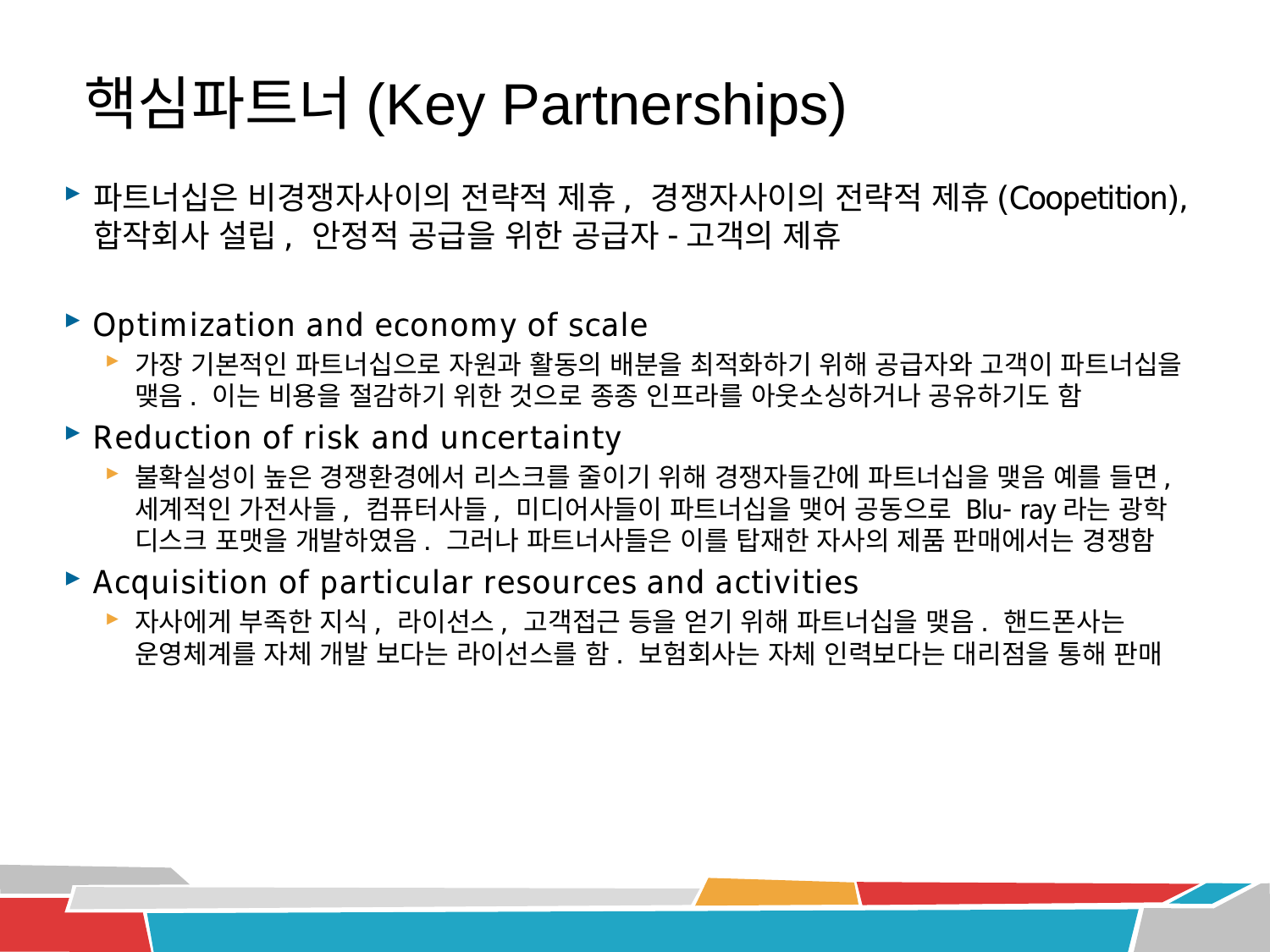

# 핵심파트너(Key Partnerships)
파트너십은 비경쟁자사이의 전략적 제휴, 경쟁자사이의 전략적 제휴(Coopetition), 합작회사 설립, 안정적 공급을 위한 공급자-고객의 제휴

Optimization and economy of scale
가장 기본적인 파트너십으로 자원과 활동의 배분을 최적화하기 위해 공급자와 고객이 파트너십을 맺음. 이는 비용을 절감하기 위한 것으로 종종 인프라를 아웃소싱하거나 공유하기도 함
Reduction of risk and uncertainty
불확실성이 높은 경쟁환경에서 리스크를 줄이기 위해 경쟁자들간에 파트너십을 맺음 예를 들면, 세계적인 가전사들, 컴퓨터사들, 미디어사들이 파트너십을 맺어 공동으로 Blu- ray라는 광학 디스크 포맷을 개발하였음. 그러나 파트너사들은 이를 탑재한 자사의 제품 판매에서는 경쟁함
Acquisition of particular resources and activities
자사에게 부족한 지식, 라이선스, 고객접근 등을 얻기 위해 파트너십을 맺음. 핸드폰사는 운영체계를 자체 개발 보다는 라이선스를 함. 보험회사는 자체 인력보다는 대리점을 통해 판매